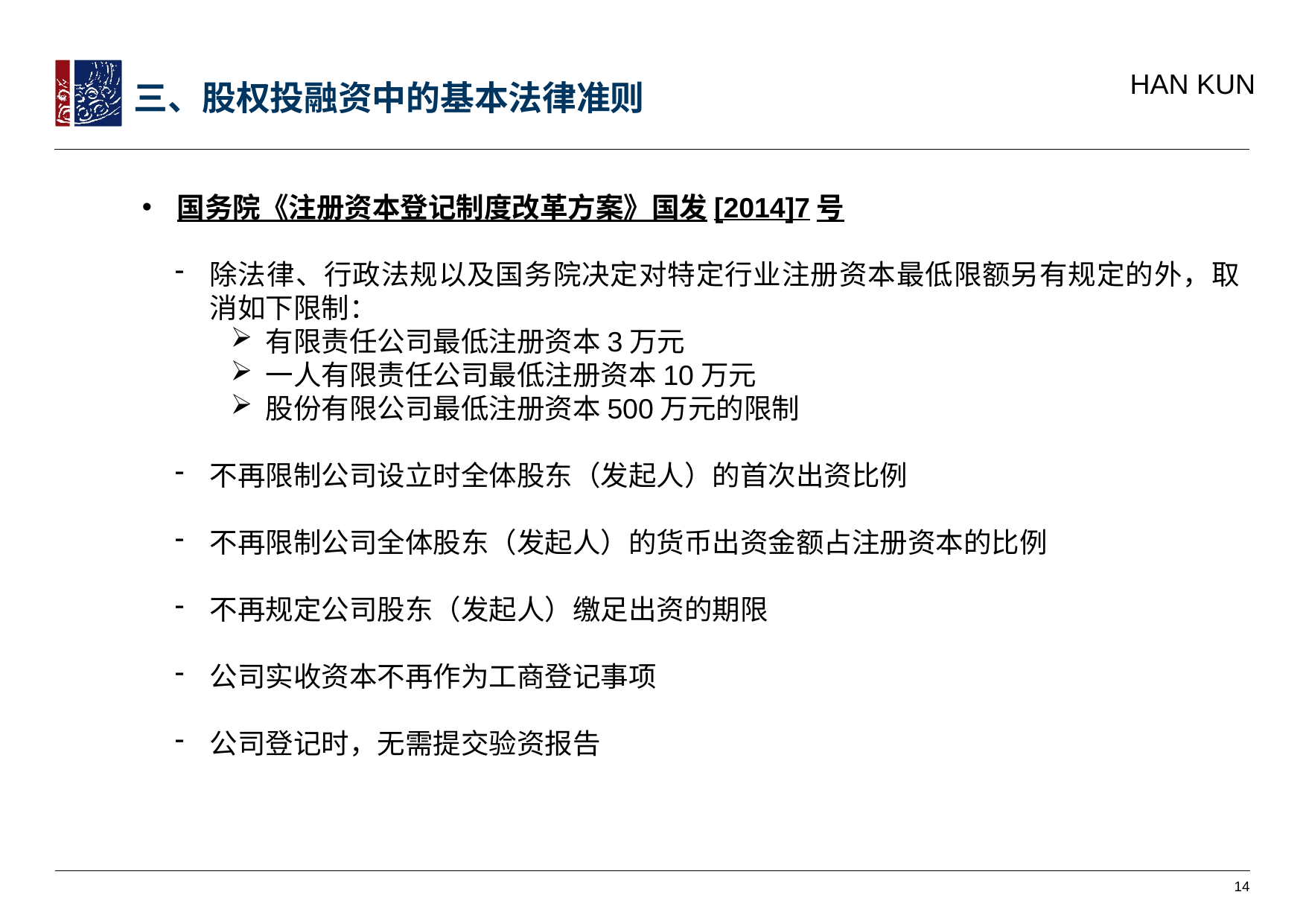

三、股权投融资中的基本法律准则
国务院《注册资本登记制度改革方案》国发[2014]7号

除法律、行政法规以及国务院决定对特定行业注册资本最低限额另有规定的外，取消如下限制：
有限责任公司最低注册资本3万元
一人有限责任公司最低注册资本10万元
股份有限公司最低注册资本500万元的限制

不再限制公司设立时全体股东（发起人）的首次出资比例

不再限制公司全体股东（发起人）的货币出资金额占注册资本的比例

不再规定公司股东（发起人）缴足出资的期限

公司实收资本不再作为工商登记事项

公司登记时，无需提交验资报告